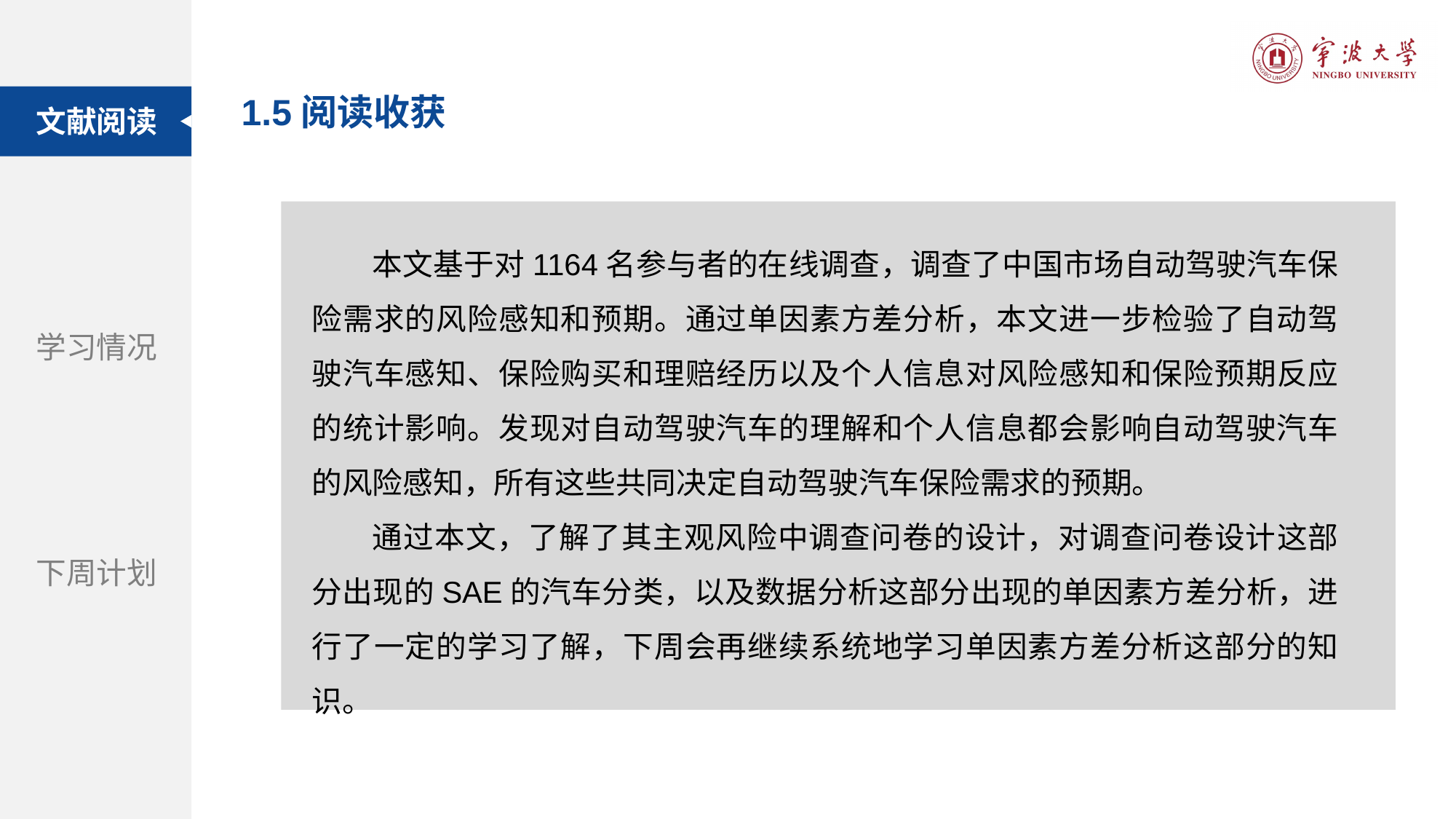

1.5阅读收获

文献阅读

题目：自动驾驶汽车和街道设计：使用虚拟现实实验探索中央分隔带在提高行人过街安全性方面的作用
本文基于对1164名参与者的在线调查，调查了中国市场自动驾驶汽车保险需求的风险感知和预期。通过单因素方差分析，本文进一步检验了自动驾驶汽车感知、保险购买和理赔经历以及个人信息对风险感知和保险预期反应的统计影响。发现对自动驾驶汽车的理解和个人信息都会影响自动驾驶汽车的风险感知，所有这些共同决定自动驾驶汽车保险需求的预期。
通过本文，了解了其主观风险中调查问卷的设计，对调查问卷设计这部分出现的SAE的汽车分类，以及数据分析这部分出现的单因素方差分析，进行了一定的学习了解，下周会再继续系统地学习单因素方差分析这部分的知识。
学习情况
期刊：Accident Analysis and Prevention
下周计划